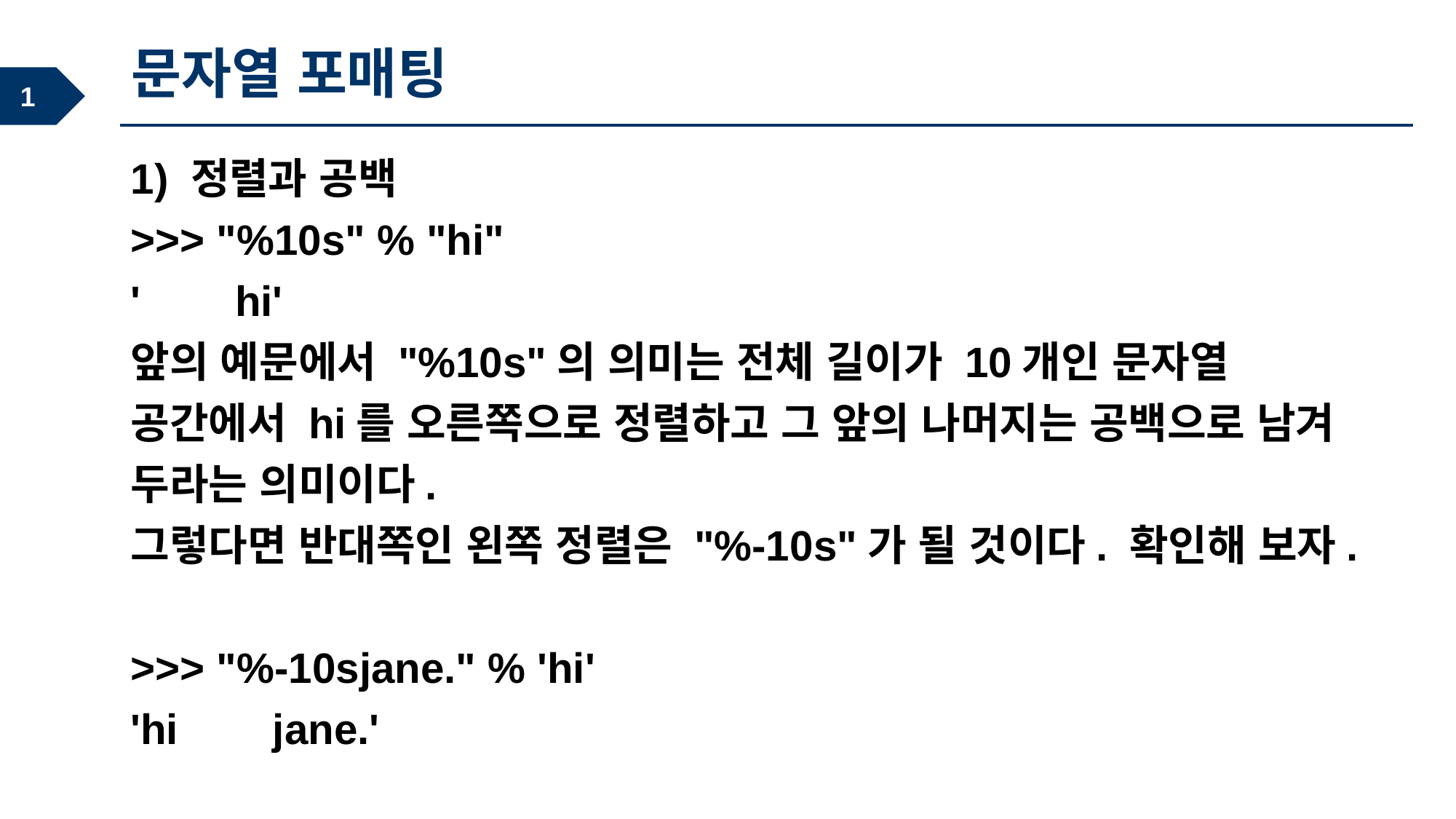

문자열 포매팅
1) 정렬과 공백
>>> "%10s" % "hi"
'        hi'
앞의 예문에서 "%10s"의 의미는 전체 길이가 10개인 문자열 공간에서 hi를 오른쪽으로 정렬하고 그 앞의 나머지는 공백으로 남겨 두라는 의미이다.
그렇다면 반대쪽인 왼쪽 정렬은 "%-10s"가 될 것이다. 확인해 보자.

>>> "%-10sjane." % 'hi'
'hi        jane.'